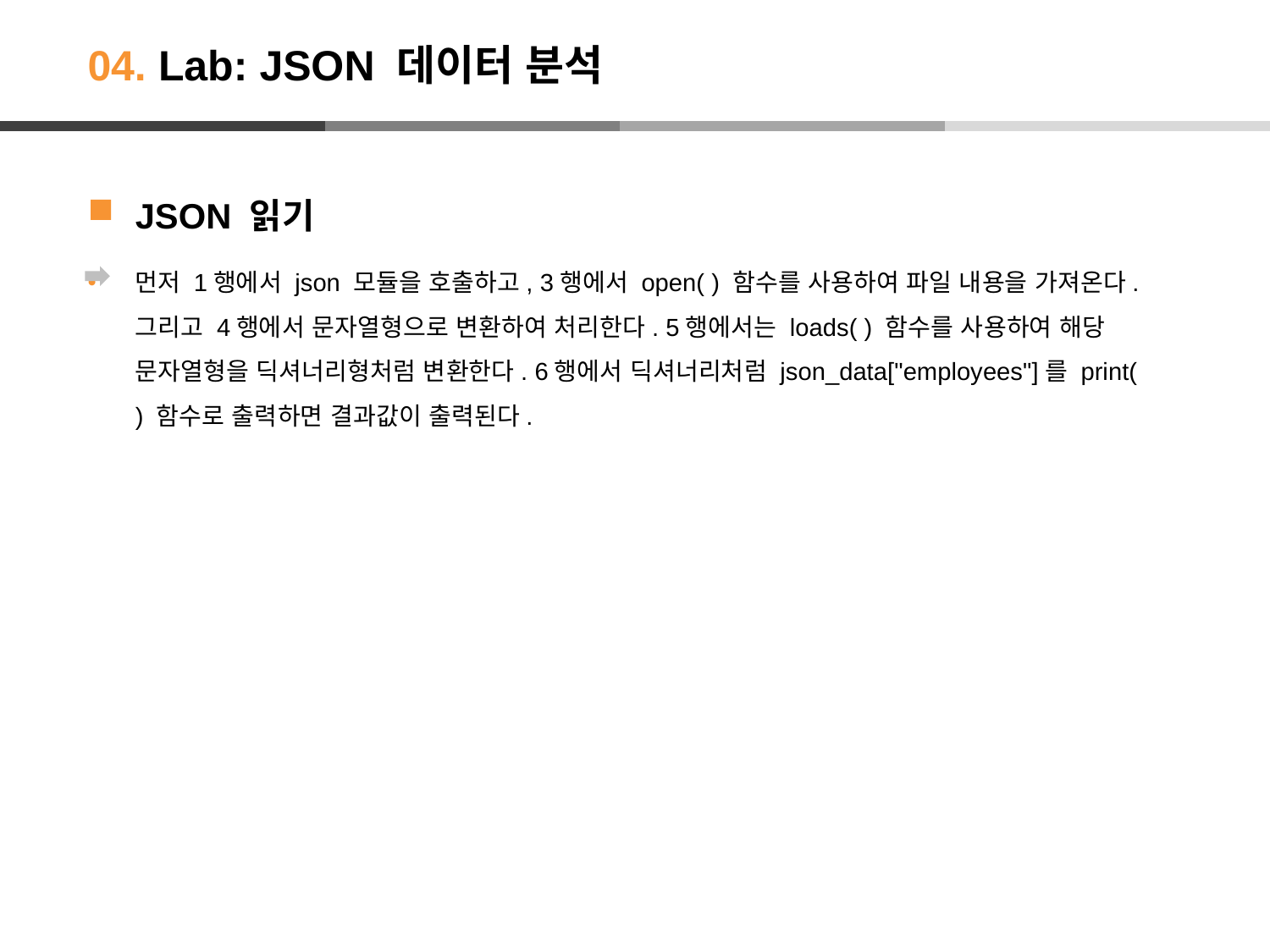

# 04. Lab: JSON 데이터 분석
JSON 읽기
먼저 1행에서 json 모듈을 호출하고, 3행에서 open( ) 함수를 사용하여 파일 내용을 가져온다. 그리고 4행에서 문자열형으로 변환하여 처리한다. 5행에서는 loads( ) 함수를 사용하여 해당 문자열형을 딕셔너리형처럼 변환한다. 6행에서 딕셔너리처럼 json_data["employees"]를 print( ) 함수로 출력하면 결과값이 출력된다.